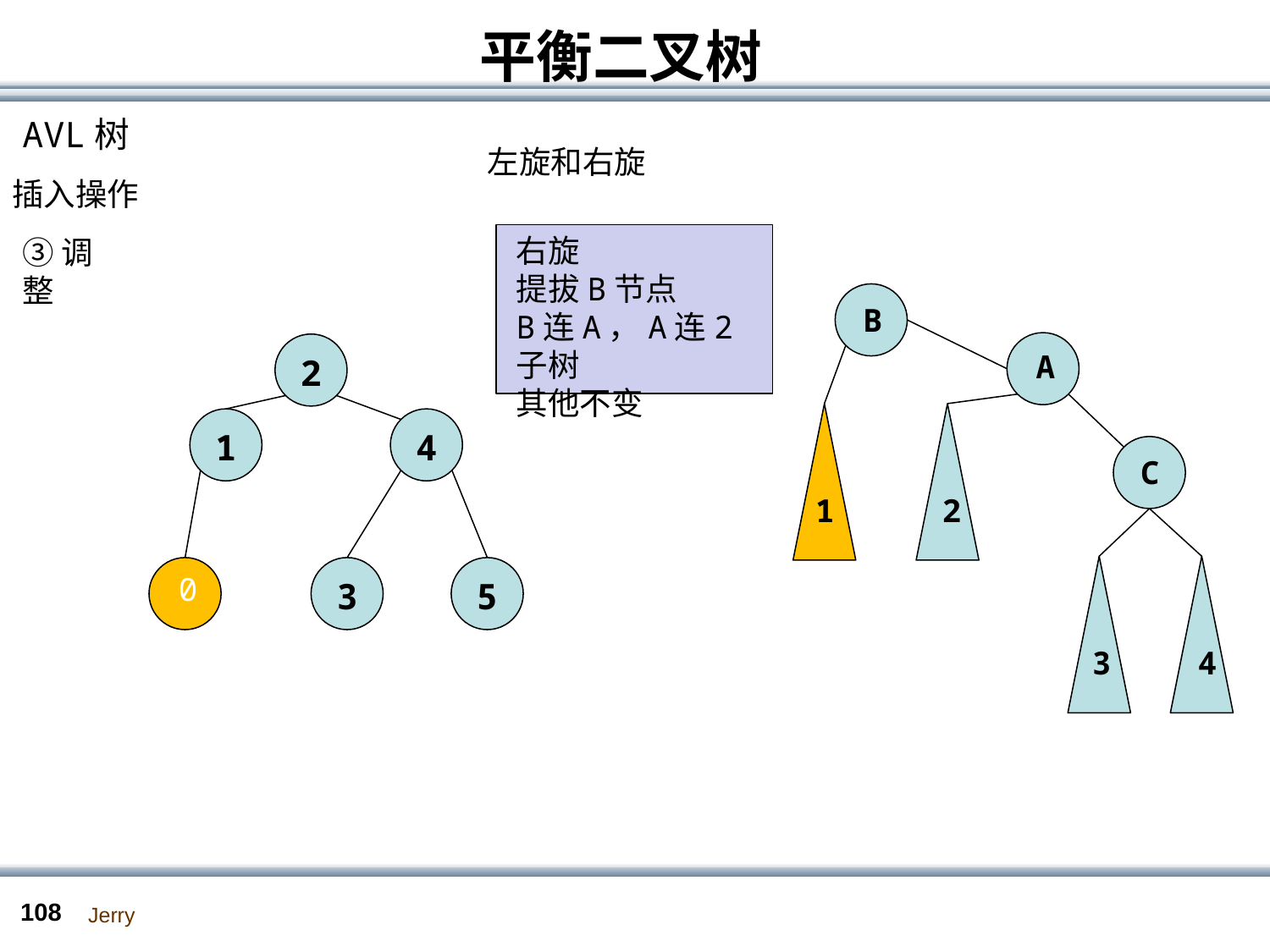

# 平衡二叉树
AVL树
左旋和右旋
插入操作

右旋
提拔B节点
B连A，A连2子树
其他不变
③调整

B

2
A

1
4

C
1
2

0
3
5
3
4